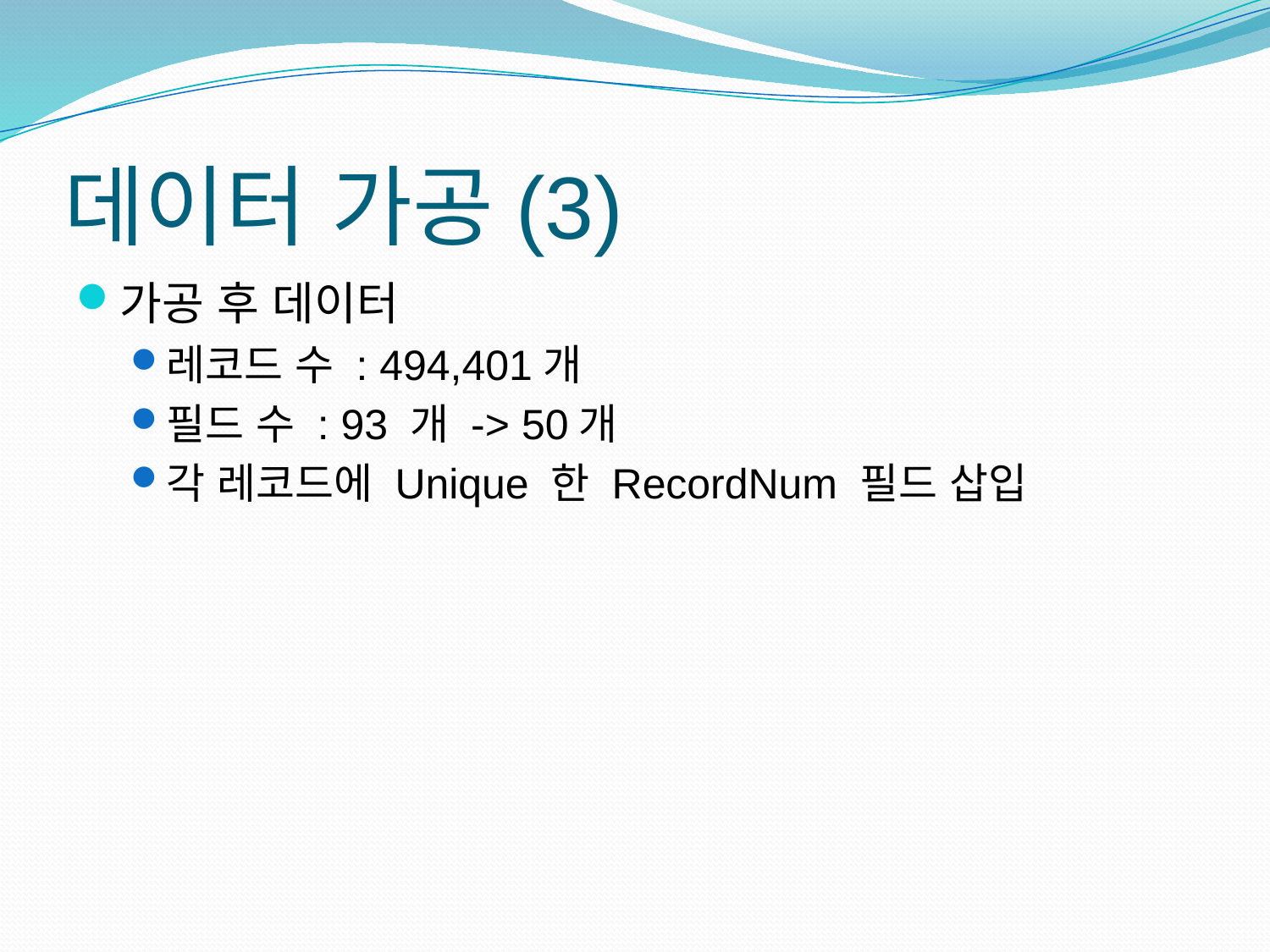

# 데이터 가공(3)
가공 후 데이터
레코드 수 : 494,401개
필드 수 : 93 개 -> 50개
각 레코드에 Unique 한 RecordNum 필드 삽입